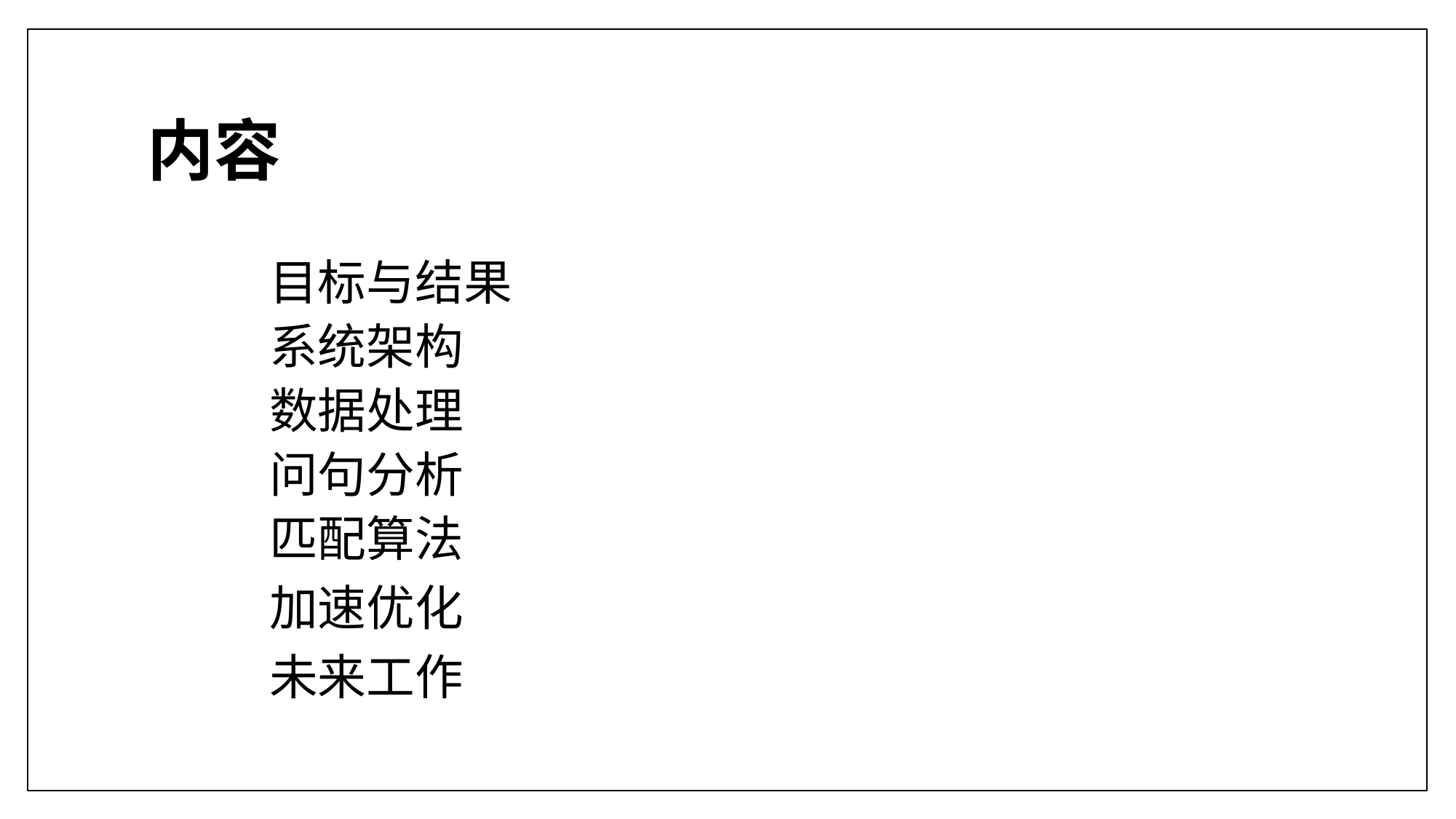

# 内容
目标与结果
系统架构
数据处理
问句分析
匹配算法
加速优化
未来工作